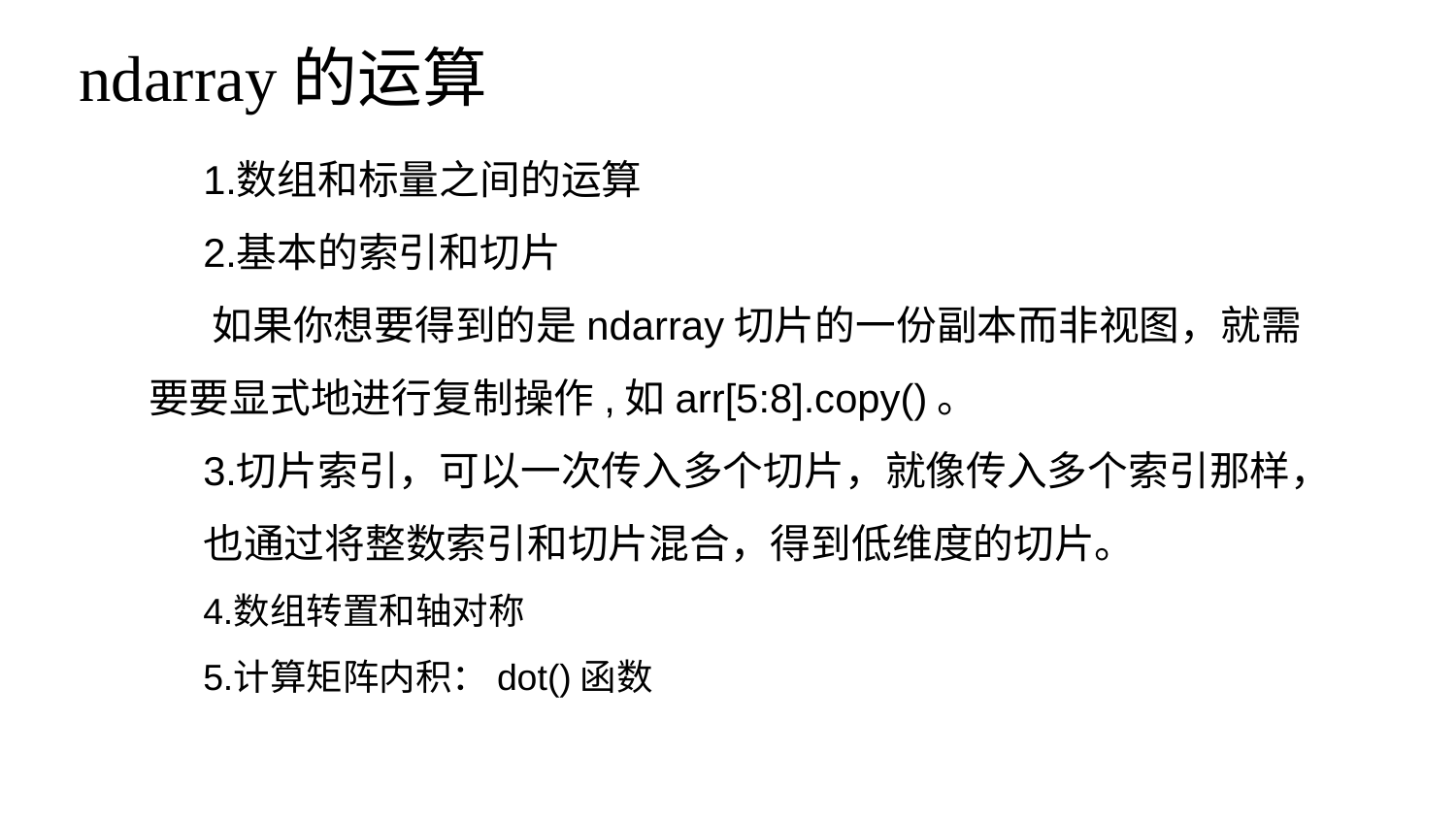

ndarray的运算
数组和标量之间的运算
基本的索引和切片
      如果你想要得到的是ndarray切片的一份副本而非视图，就需要要显式地进行复制操作,如arr[5:8].copy()。
切片索引，可以一次传入多个切片，就像传入多个索引那样，也通过将整数索引和切片混合，得到低维度的切片。
数组转置和轴对称
计算矩阵内积：dot()函数
5